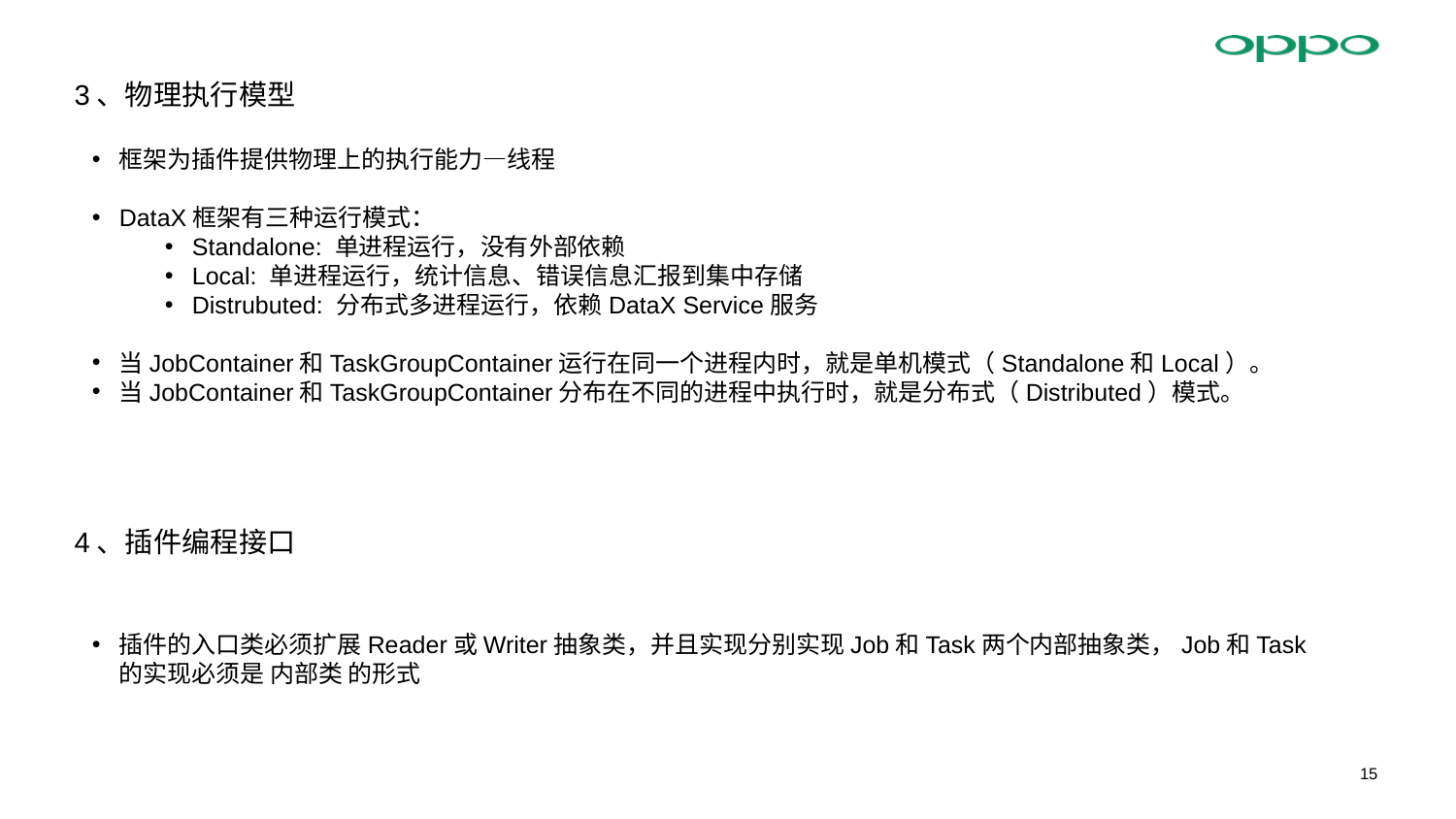

3、物理执行模型
框架为插件提供物理上的执行能力—线程

DataX框架有三种运行模式：
Standalone: 单进程运行，没有外部依赖
Local: 单进程运行，统计信息、错误信息汇报到集中存储
Distrubuted: 分布式多进程运行，依赖DataX Service服务

当JobContainer和TaskGroupContainer运行在同一个进程内时，就是单机模式（Standalone和Local）。
当JobContainer和TaskGroupContainer分布在不同的进程中执行时，就是分布式（Distributed）模式。
  4、插件编程接口
插件的入口类必须扩展Reader或Writer抽象类，并且实现分别实现Job和Task两个内部抽象类，Job和Task的实现必须是 内部类 的形式